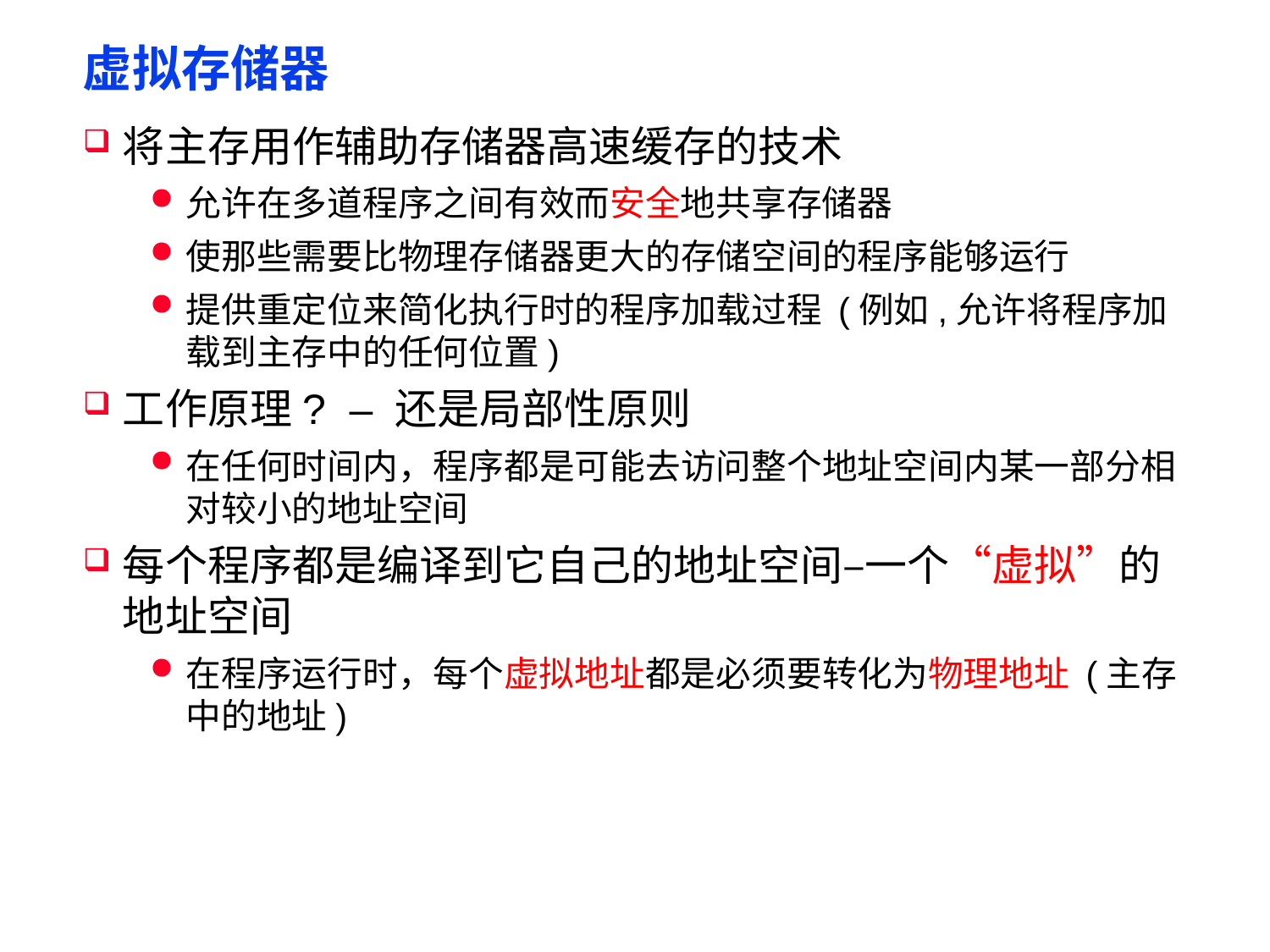

# 虚拟存储器
将主存用作辅助存储器高速缓存的技术
允许在多道程序之间有效而安全地共享存储器
使那些需要比物理存储器更大的存储空间的程序能够运行
提供重定位来简化执行时的程序加载过程 (例如,允许将程序加载到主存中的任何位置)
工作原理?  – 还是局部性原则
在任何时间内，程序都是可能去访问整个地址空间内某一部分相对较小的地址空间
每个程序都是编译到它自己的地址空间–一个“虚拟”的地址空间
在程序运行时，每个虚拟地址都是必须要转化为物理地址 (主存中的地址)